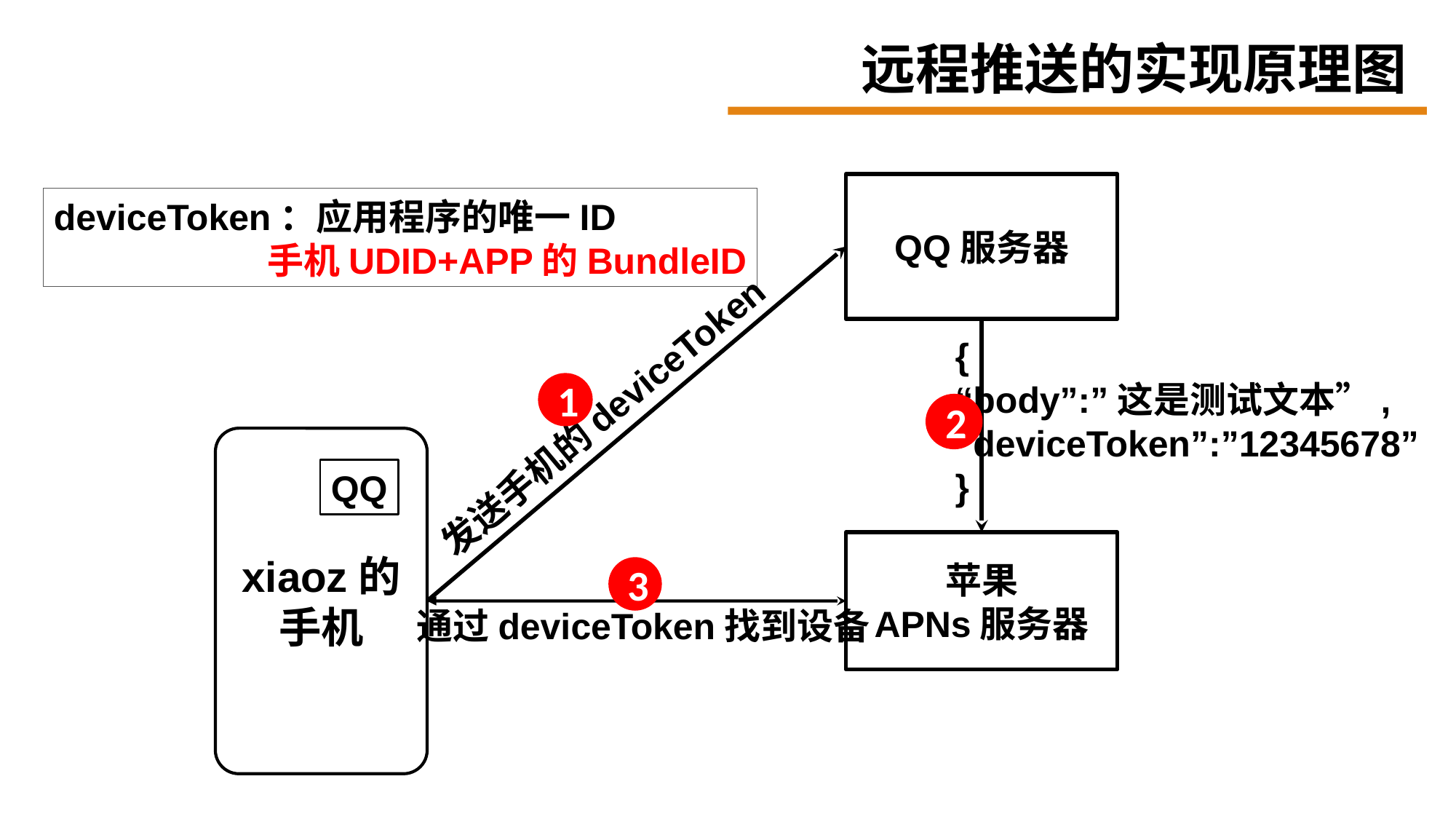

远程推送的实现原理图
QQ服务器
deviceToken：应用程序的唯一ID
                         手机UDID+APP的BundleID
{
“body”:”这是测试文本”,
“deviceToken”:”12345678”
}
1
发送手机的deviceToken
2
xiaoz的
手机
QQ
苹果
APNs服务器
3
通过deviceToken找到设备